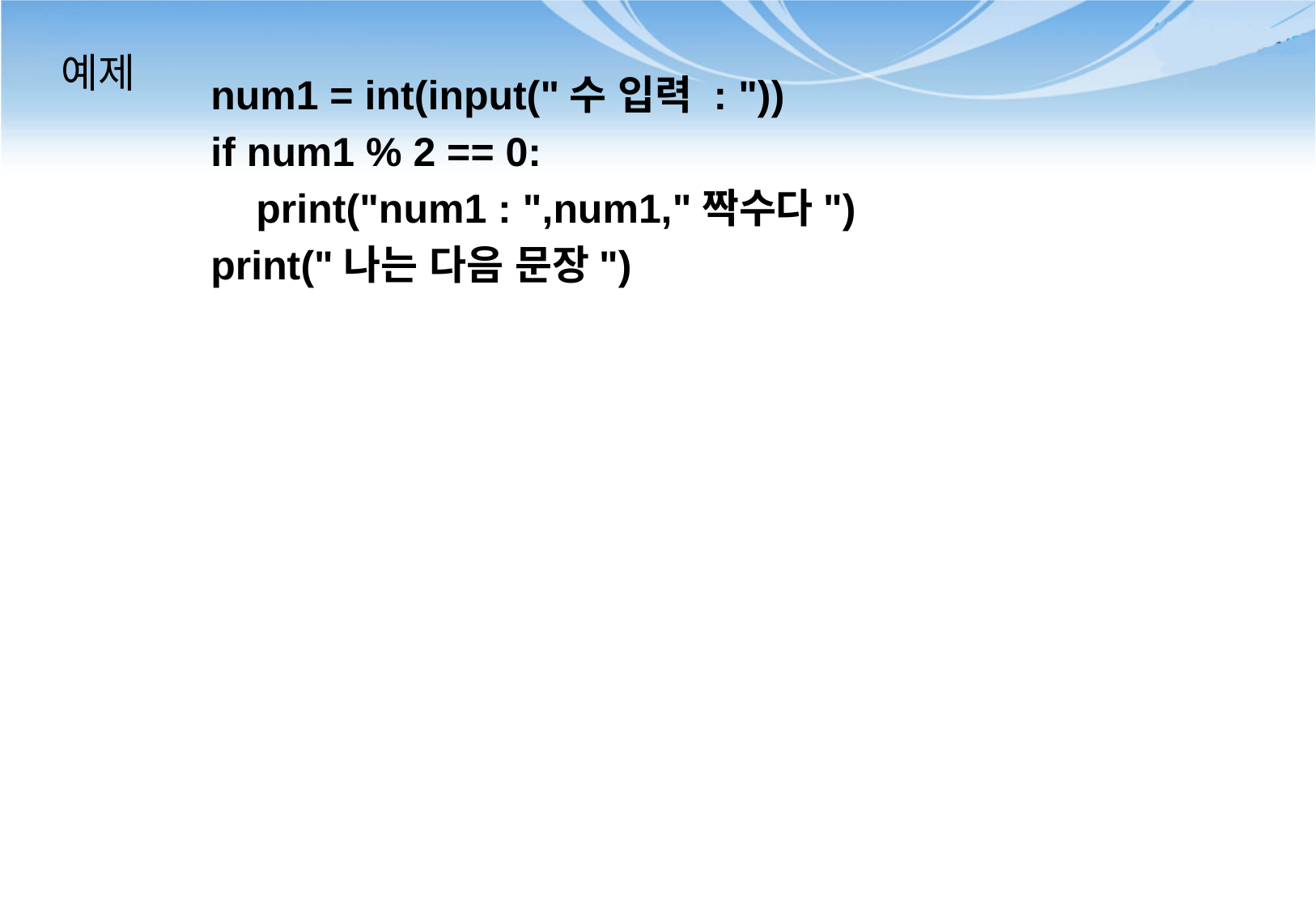

# 예제
num1 = int(input("수 입력 : "))
if num1 % 2 == 0:
    print("num1 : ",num1,"짝수다")
print("나는 다음 문장")